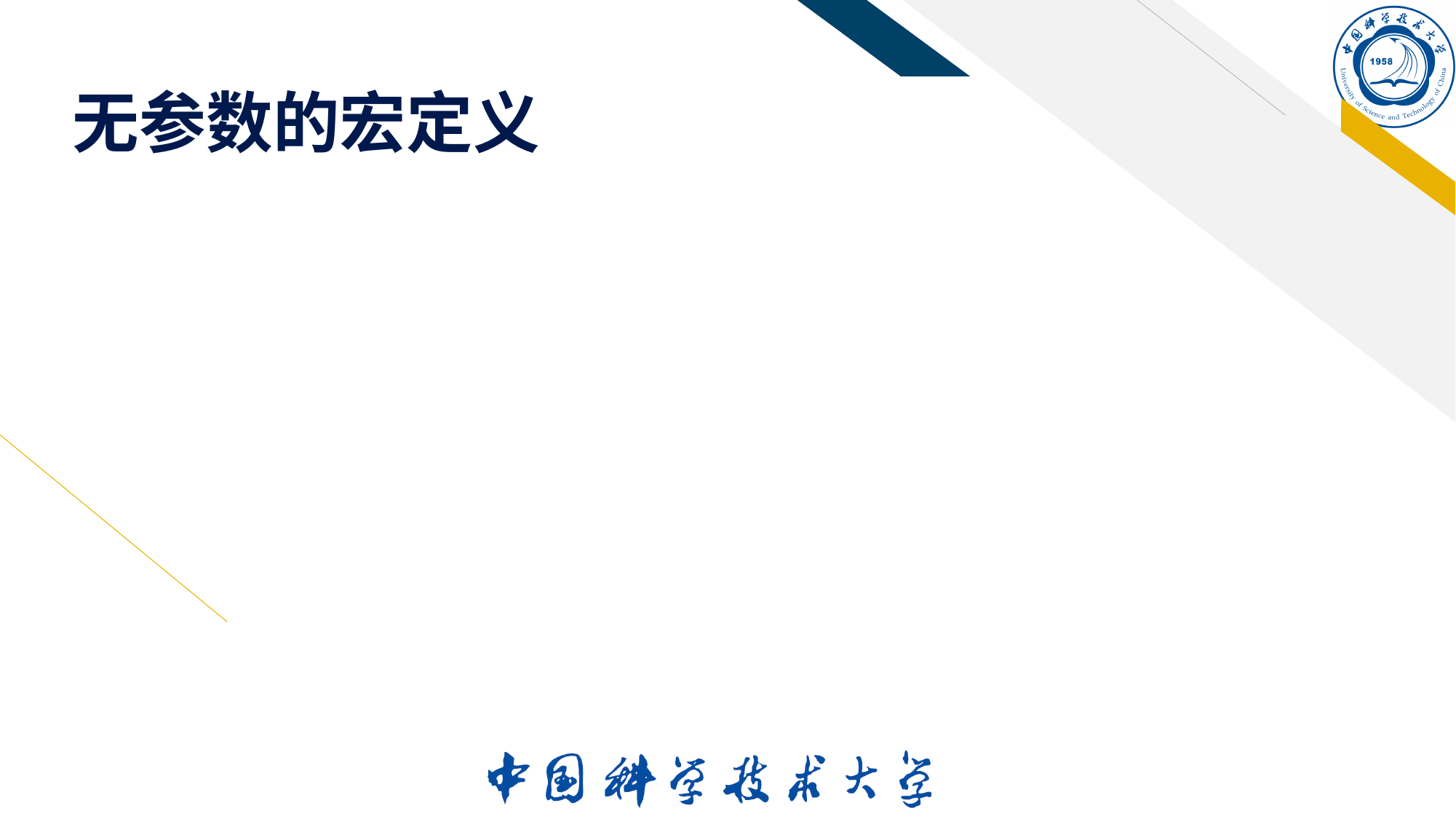

# 无参数的宏定义
一般形式
#define 标识符 字符串
说明
把源程序中相应标识符替换为#define定义的字符串
仅是简单的字符串替换，没有任何语法正确性检查
有效范围从定义处开始，到文件结束，或者由#undef命令终止作用域
行末没有分号，如有分号将会被一起替换

宏定义中的替换串为空也是合法的
例如： #define DEBUG